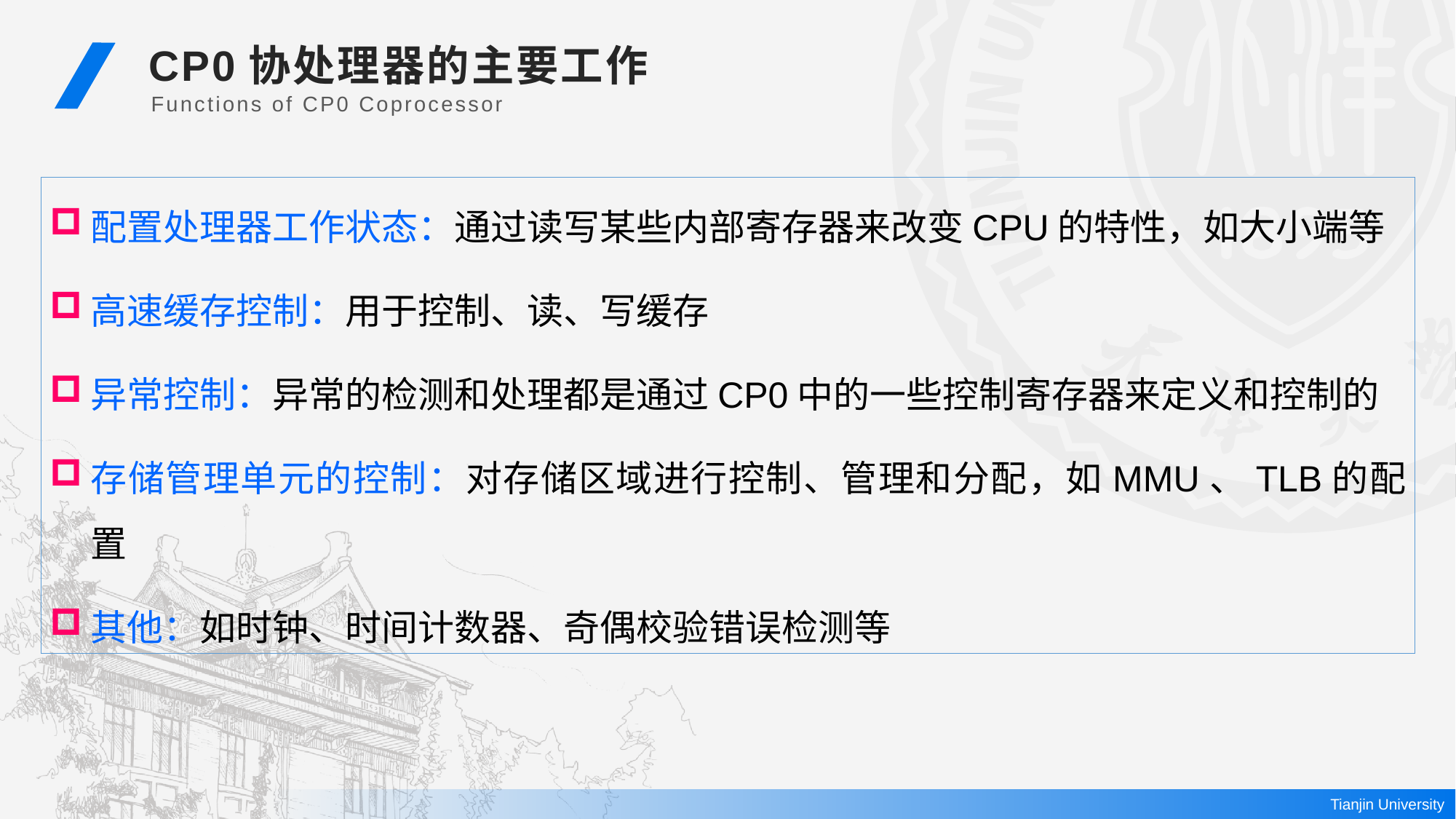

CP0协处理器的主要工作
Functions of CP0 Coprocessor
配置处理器工作状态：通过读写某些内部寄存器来改变CPU的特性，如大小端等
高速缓存控制：用于控制、读、写缓存
异常控制：异常的检测和处理都是通过CP0中的一些控制寄存器来定义和控制的
存储管理单元的控制：对存储区域进行控制、管理和分配，如MMU、TLB的配置
其他：如时钟、时间计数器、奇偶校验错误检测等